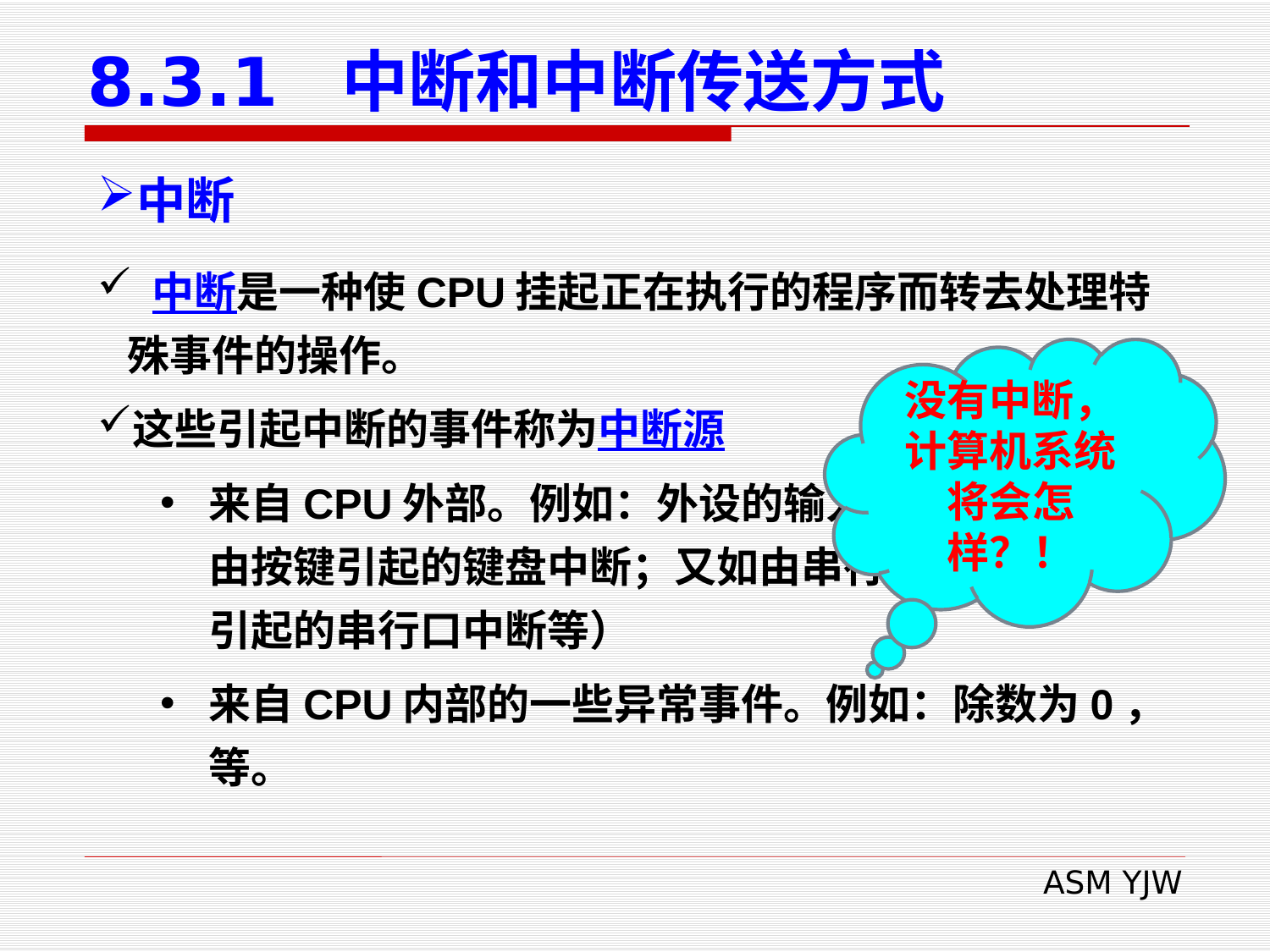

# 8.3.1  中断和中断传送方式
中断
 中断是一种使CPU挂起正在执行的程序而转去处理特殊事件的操作。
这些引起中断的事件称为中断源
来自CPU外部。例如：外设的输入输出请求（如，由按键引起的键盘中断；又如由串行口接收到信息引起的串行口中断等）
来自CPU内部的一些异常事件。例如：除数为0，等。
没有中断，
计算机系统将会怎样？！